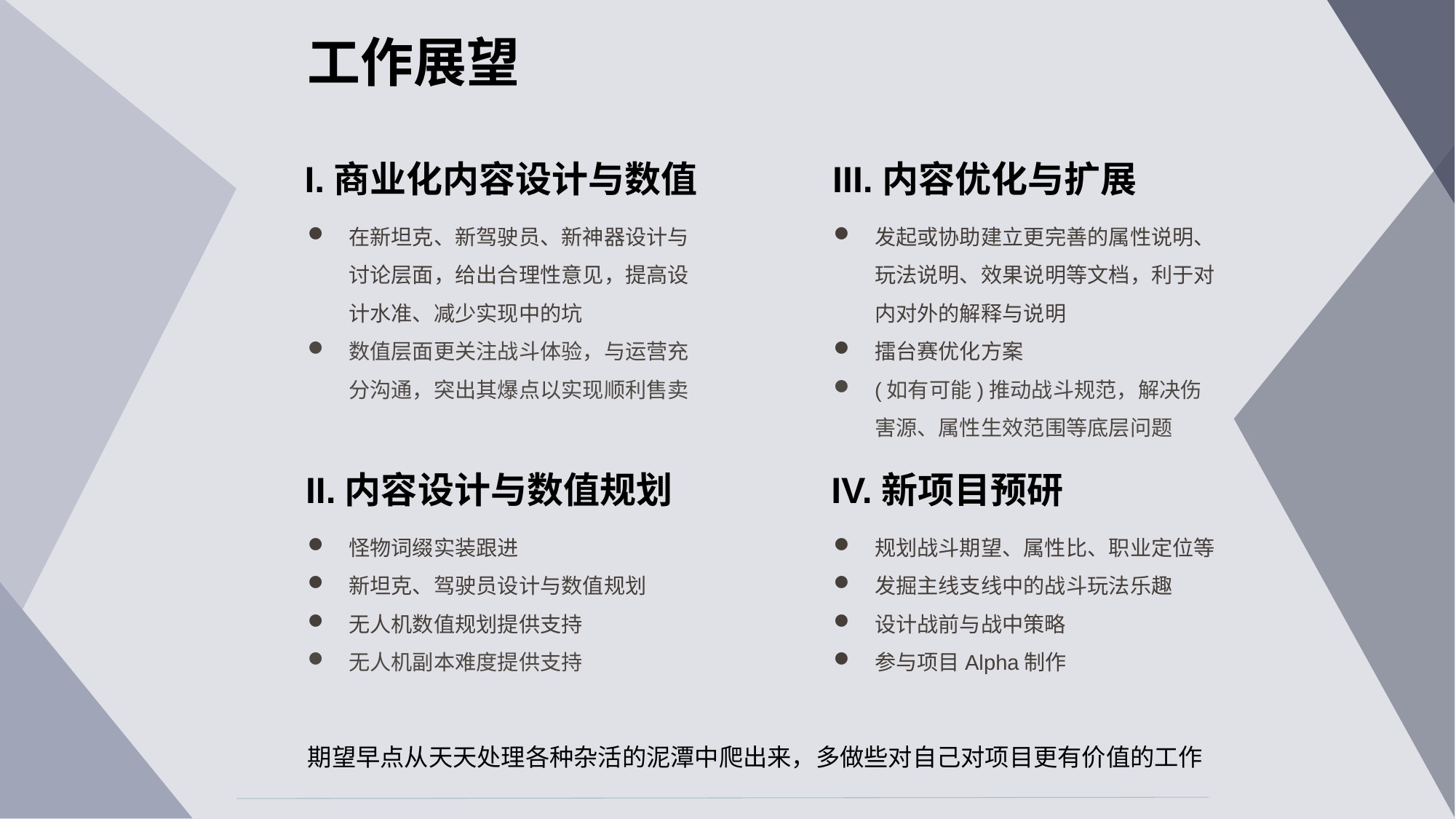

工作展望
I.商业化内容设计与数值
在新坦克、新驾驶员、新神器设计与讨论层面，给出合理性意见，提高设计水准、减少实现中的坑
数值层面更关注战斗体验，与运营充分沟通，突出其爆点以实现顺利售卖
III.内容优化与扩展
发起或协助建立更完善的属性说明、玩法说明、效果说明等文档，利于对内对外的解释与说明
擂台赛优化方案
(如有可能)推动战斗规范，解决伤害源、属性生效范围等底层问题

II.内容设计与数值规划
怪物词缀实装跟进
新坦克、驾驶员设计与数值规划
无人机数值规划提供支持
无人机副本难度提供支持
IV.新项目预研
规划战斗期望、属性比、职业定位等
发掘主线支线中的战斗玩法乐趣
设计战前与战中策略
参与项目Alpha制作

期望早点从天天处理各种杂活的泥潭中爬出来，多做些对自己对项目更有价值的工作